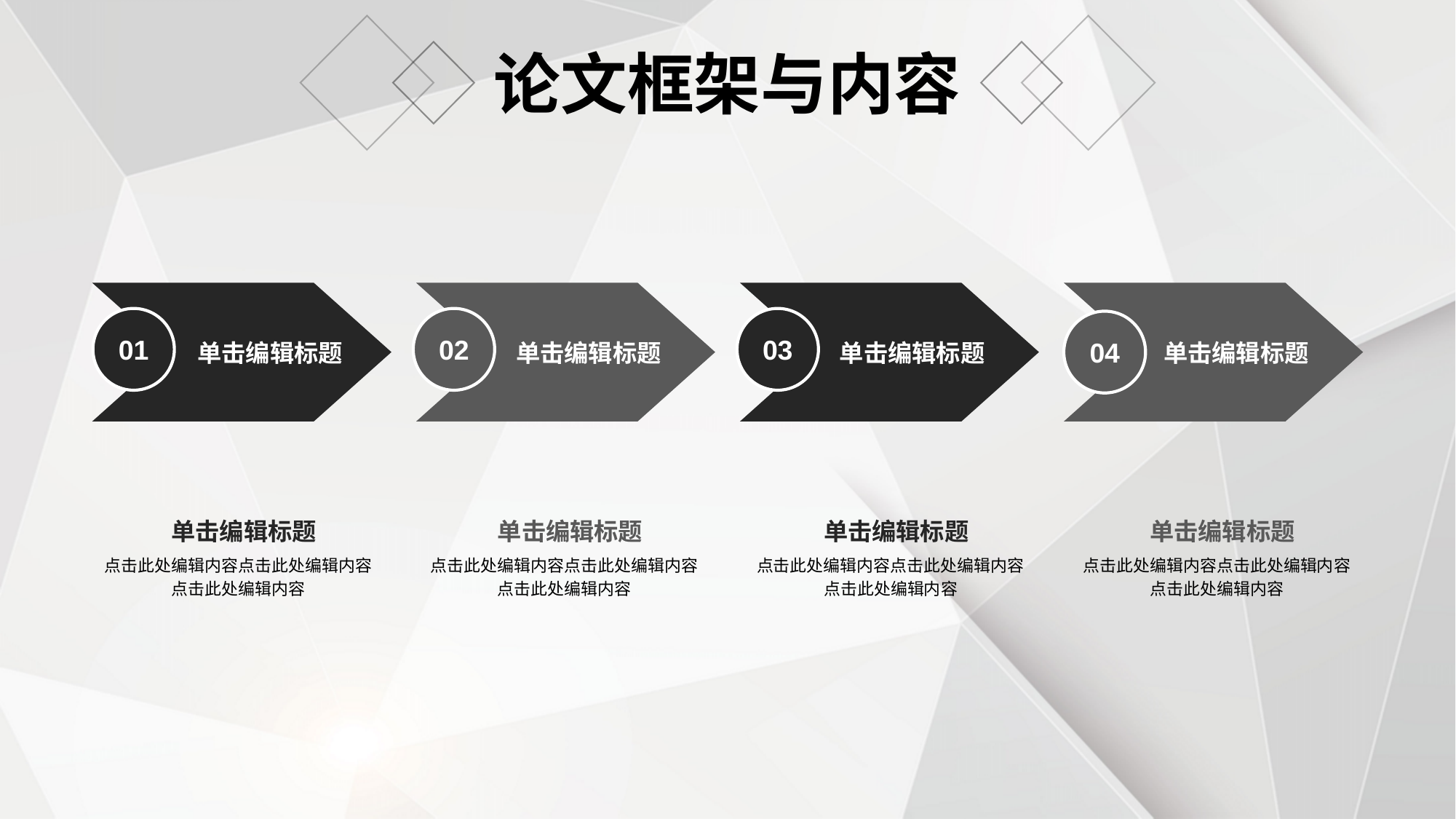

论文框架与内容
   单击编辑标题
01
 单击编辑标题
02
 单击编辑标题
03
 单击编辑标题
04
 单击编辑标题
点击此处编辑内容点击此处编辑内容
点击此处编辑内容
 单击编辑标题
点击此处编辑内容点击此处编辑内容
点击此处编辑内容
 单击编辑标题
点击此处编辑内容点击此处编辑内容
点击此处编辑内容
 单击编辑标题
点击此处编辑内容点击此处编辑内容
点击此处编辑内容